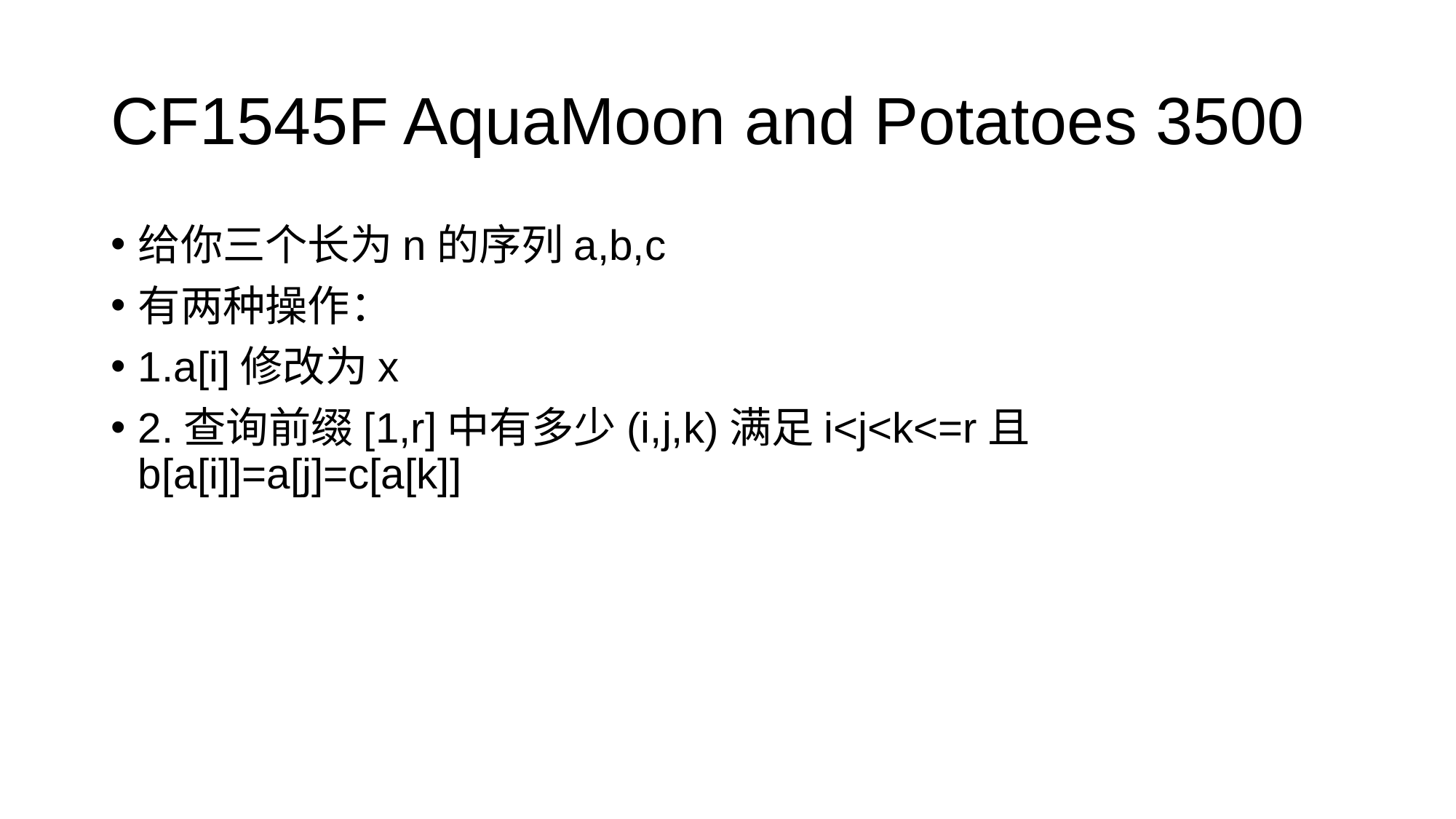

# CF1545F AquaMoon and Potatoes 3500
给你三个长为n的序列a,b,c
有两种操作：
1.a[i]修改为x
2.查询前缀[1,r]中有多少(i,j,k)满足i<j<k<=r且b[a[i]]=a[j]=c[a[k]]